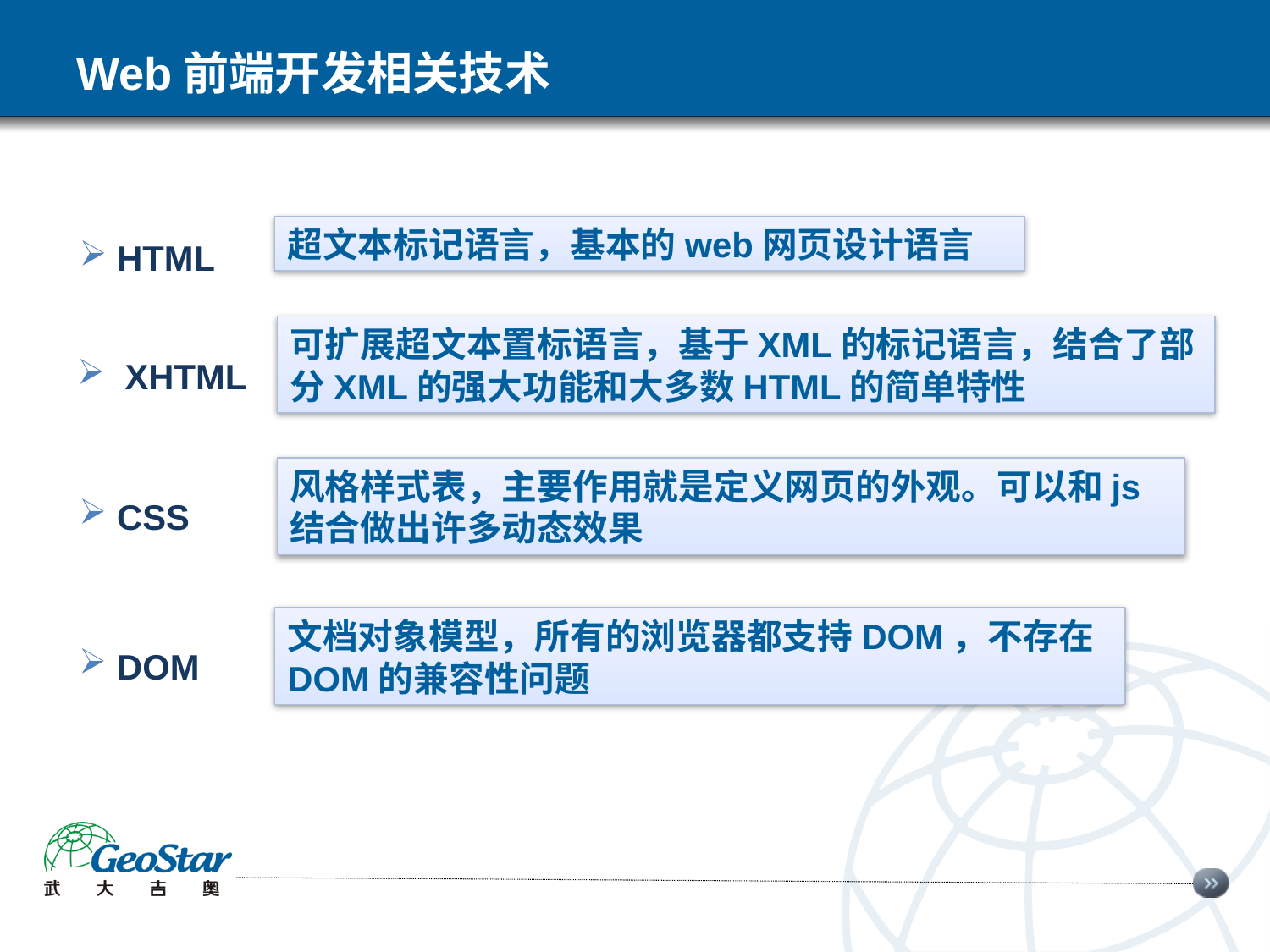

# Web前端开发相关技术
 HTML

超文本标记语言，基本的web网页设计语言
  XHTML

可扩展超文本置标语言，基于XML的标记语言，结合了部分XML的强大功能和大多数HTML的简单特性
 CSS

风格样式表，主要作用就是定义网页的外观。可以和js结合做出许多动态效果
 DOM

文档对象模型，所有的浏览器都支持DOM，不存在DOM的兼容性问题